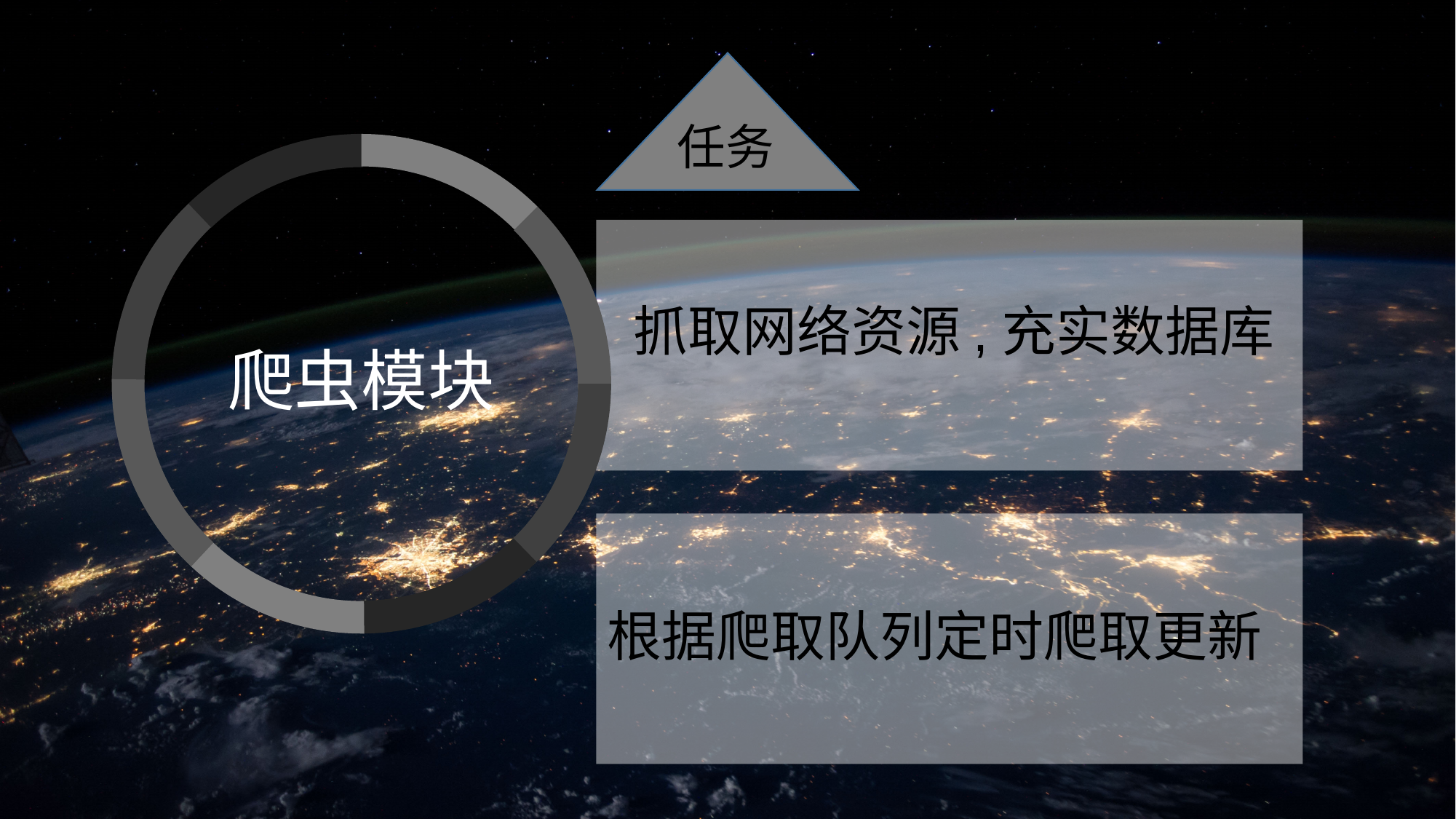

任务目标
任务

爬虫模块

抓取网络资源,充实数据库
根据爬取队列定时爬取更新